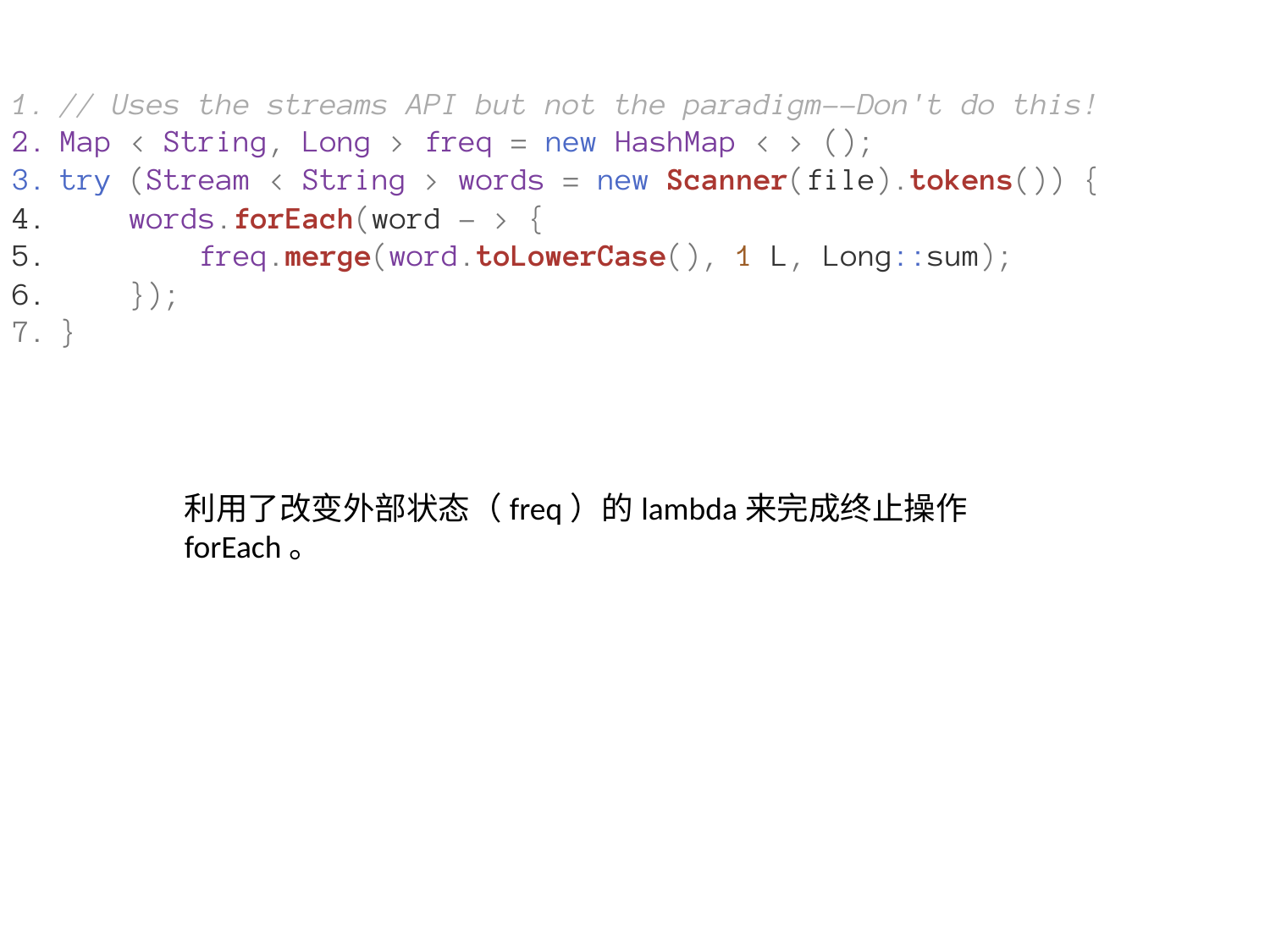

// Uses the streams API but not the paradigm--Don't do this!
Map < String, Long > freq = new HashMap < > ();
try (Stream < String > words = new Scanner(file).tokens()) {
    words.forEach(word - > {
        freq.merge(word.toLowerCase(), 1 L, Long::sum);
    });
}
利用了改变外部状态（freq）的lambda来完成终止操作forEach。